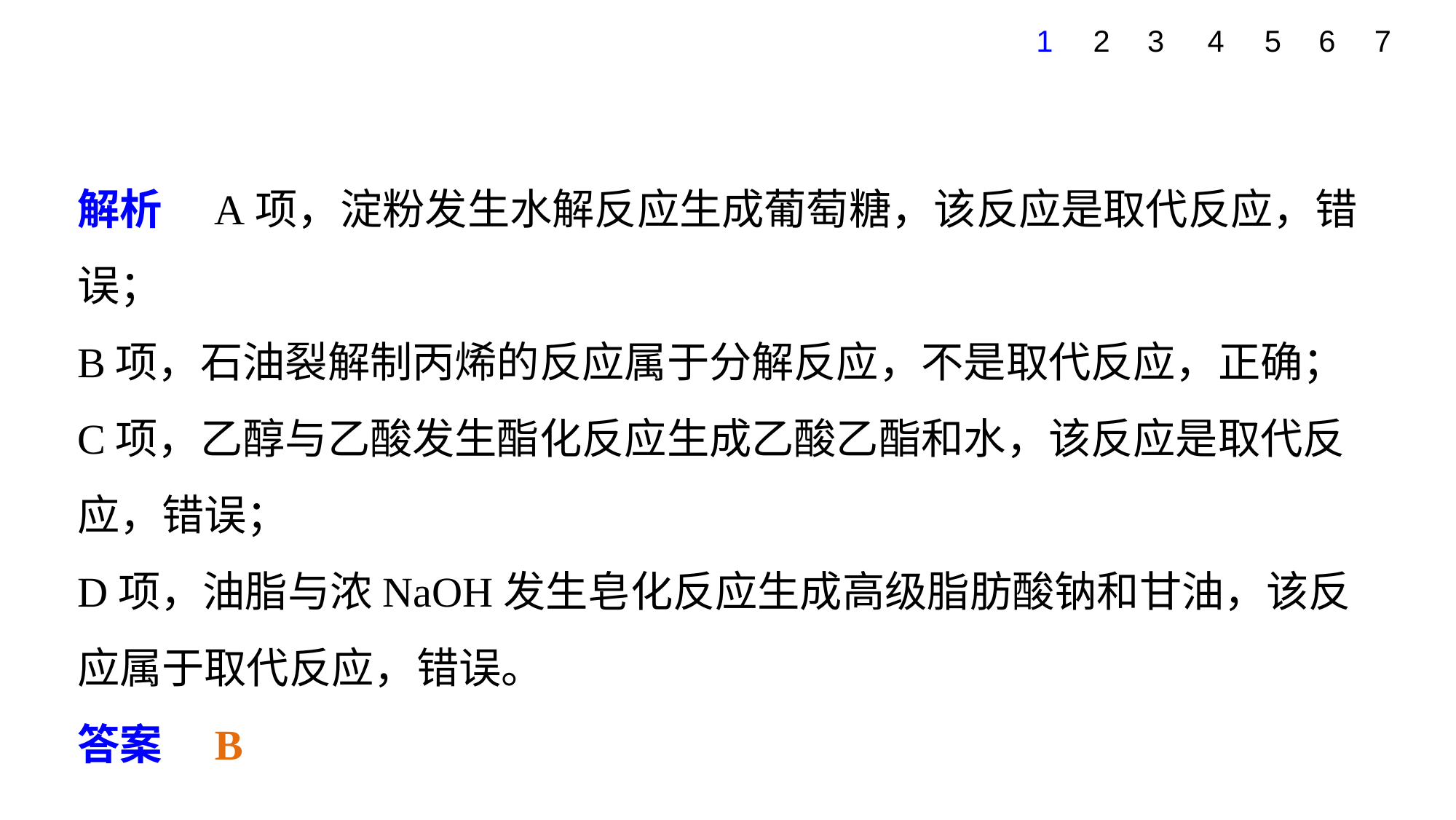

7
1
2
3
4
5
6
解析　A项，淀粉发生水解反应生成葡萄糖，该反应是取代反应，错误；
B项，石油裂解制丙烯的反应属于分解反应，不是取代反应，正确；
C项，乙醇与乙酸发生酯化反应生成乙酸乙酯和水，该反应是取代反应，错误；
D项，油脂与浓NaOH发生皂化反应生成高级脂肪酸钠和甘油，该反应属于取代反应，错误。
答案　B